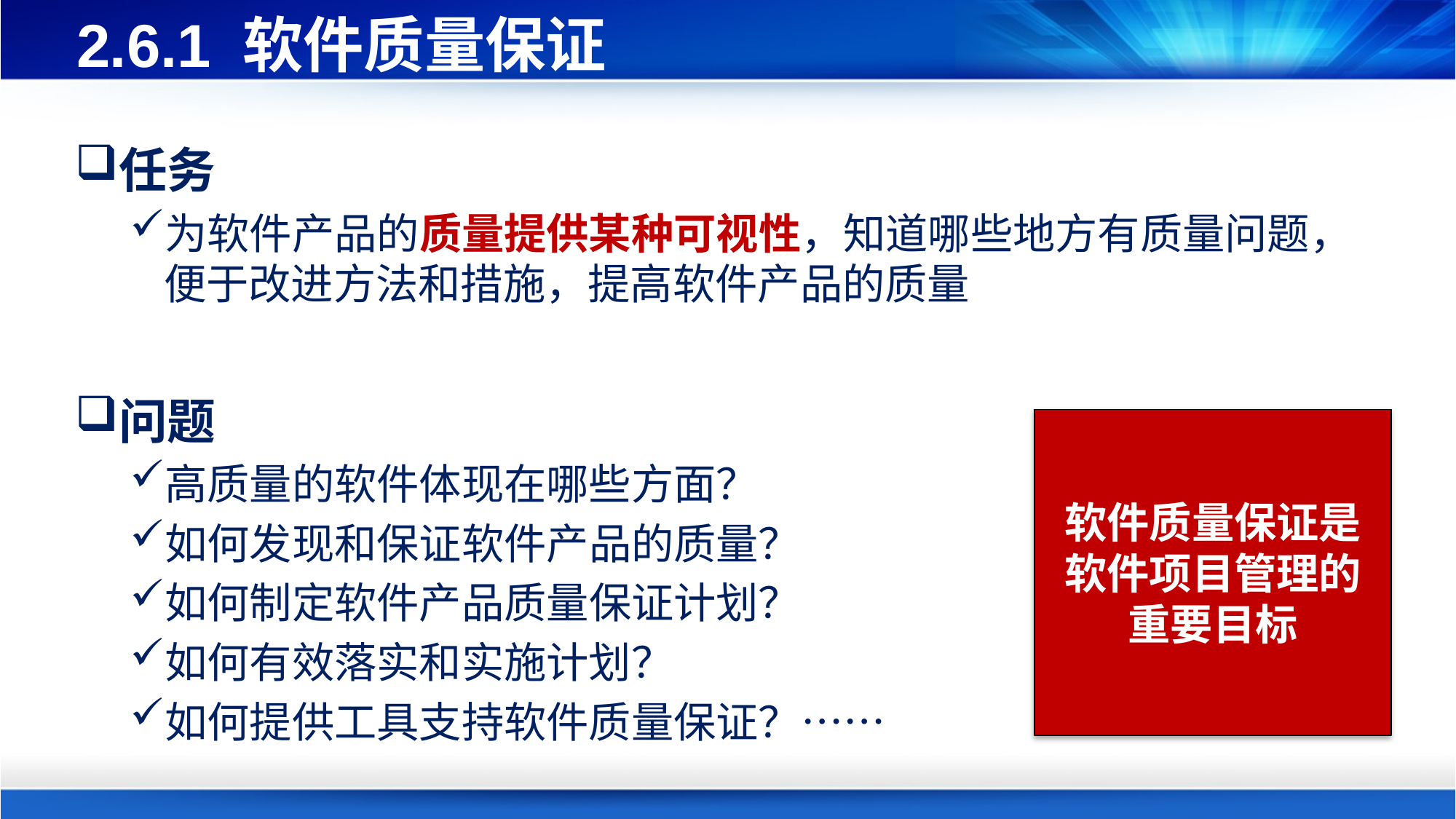

# 2.6.1 软件质量保证
任务
为软件产品的质量提供某种可视性，知道哪些地方有质量问题，便于改进方法和措施，提高软件产品的质量

问题
高质量的软件体现在哪些方面？
如何发现和保证软件产品的质量？
如何制定软件产品质量保证计划？
如何有效落实和实施计划？
如何提供工具支持软件质量保证？……
软件质量保证是软件项目管理的重要目标